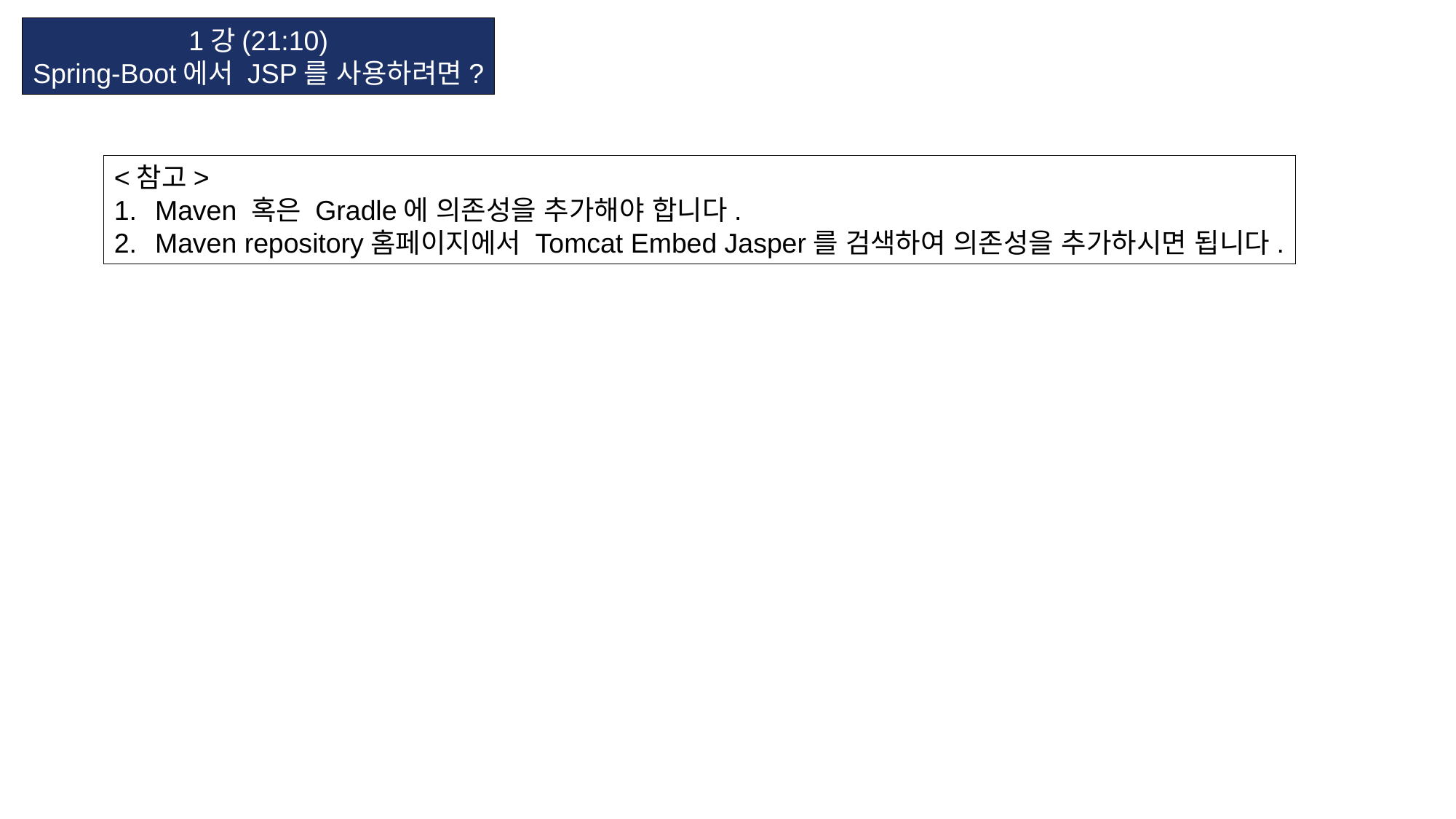

1강(21:10)
Spring-Boot에서 JSP를 사용하려면?
<참고>
Maven 혹은 Gradle에 의존성을 추가해야 합니다.
Maven repository홈페이지에서 Tomcat Embed Jasper를 검색하여 의존성을 추가하시면 됩니다.